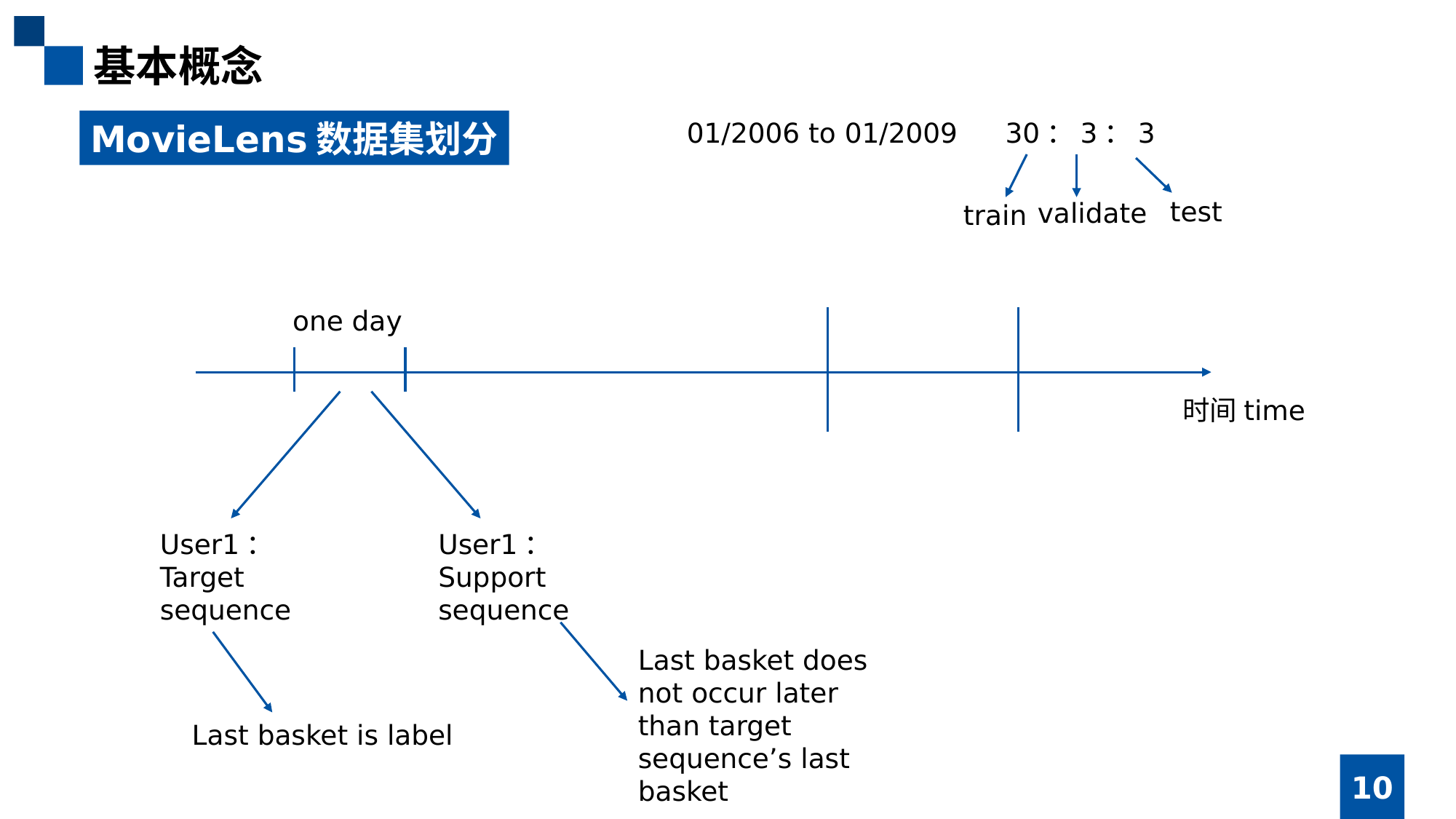

基本概念
01/2006 to 01/2009
30：3：3
MovieLens数据集划分
test
validate
train
one day
时间time
User1：Target sequence
User1：Support sequence
Last basket does not occur later than target sequence’s last basket
Last basket is label
10